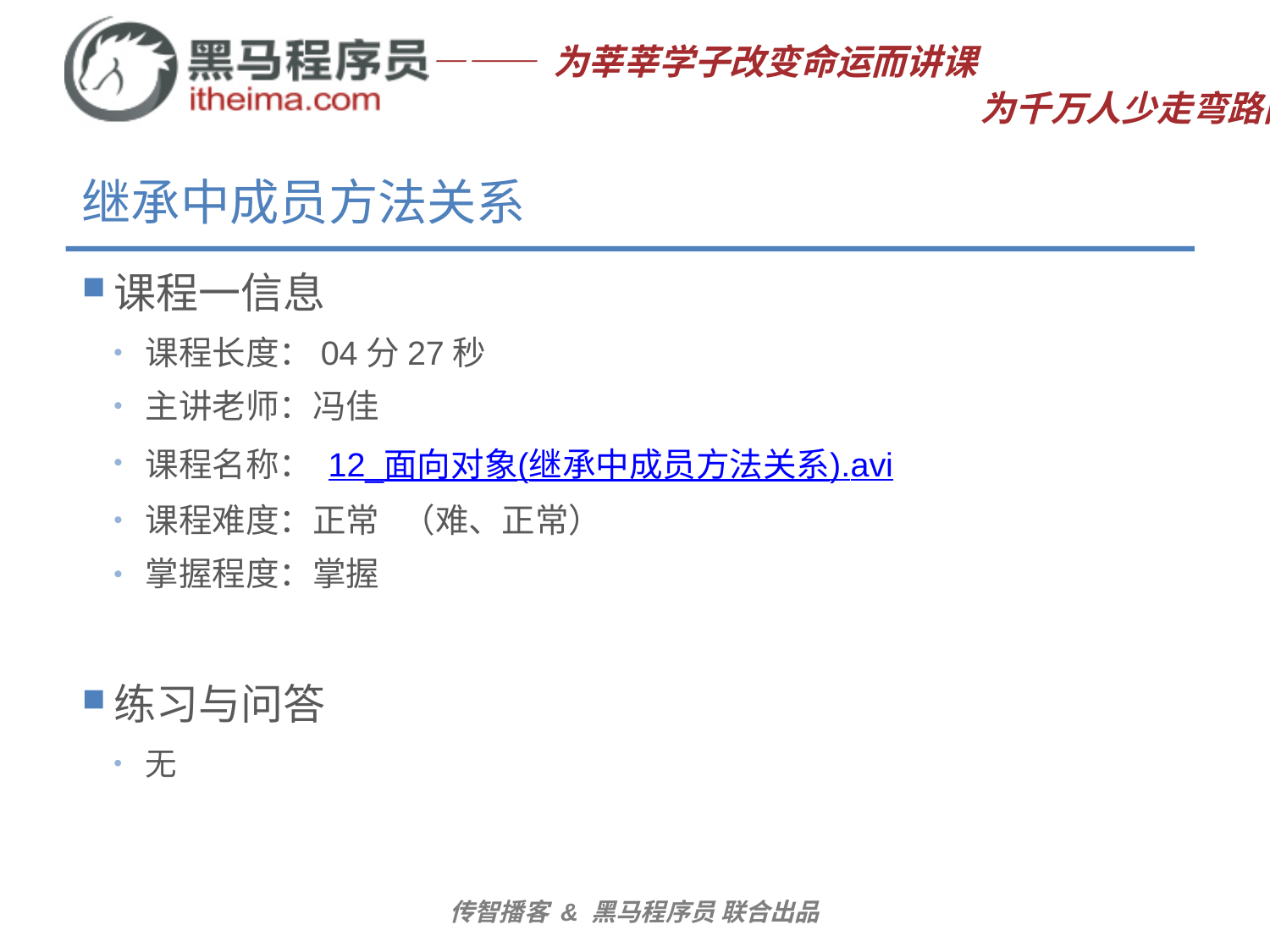

# 继承中成员方法关系
课程一信息
课程长度：04分27秒
主讲老师：冯佳
课程名称： 12_面向对象(继承中成员方法关系).avi
课程难度：正常   （难、正常）
掌握程度：掌握

练习与问答
无